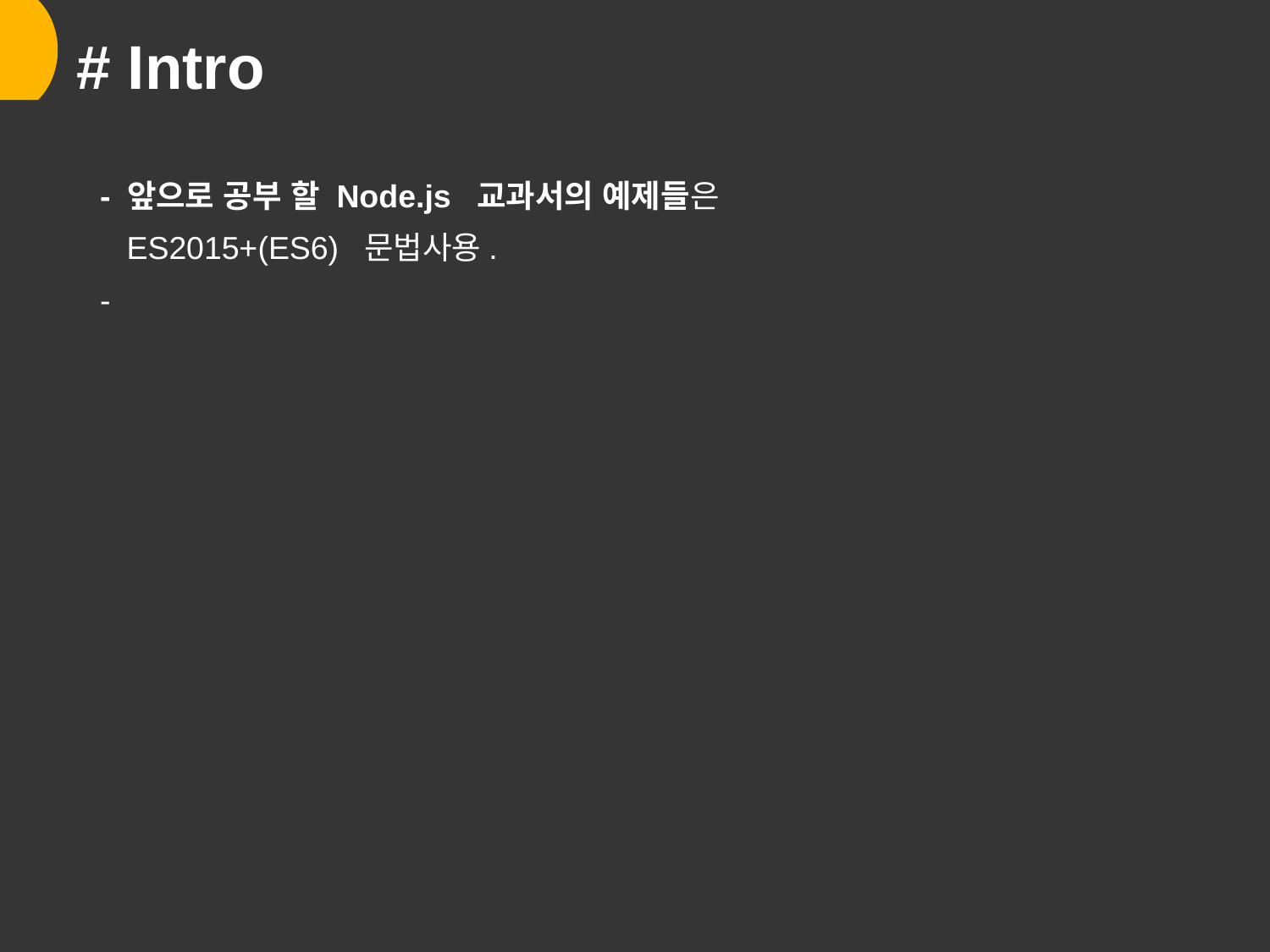

# # Intro
- 앞으로 공부 할 Node.js  교과서의 예제들은
   ES2015+(ES6)  문법사용.
-